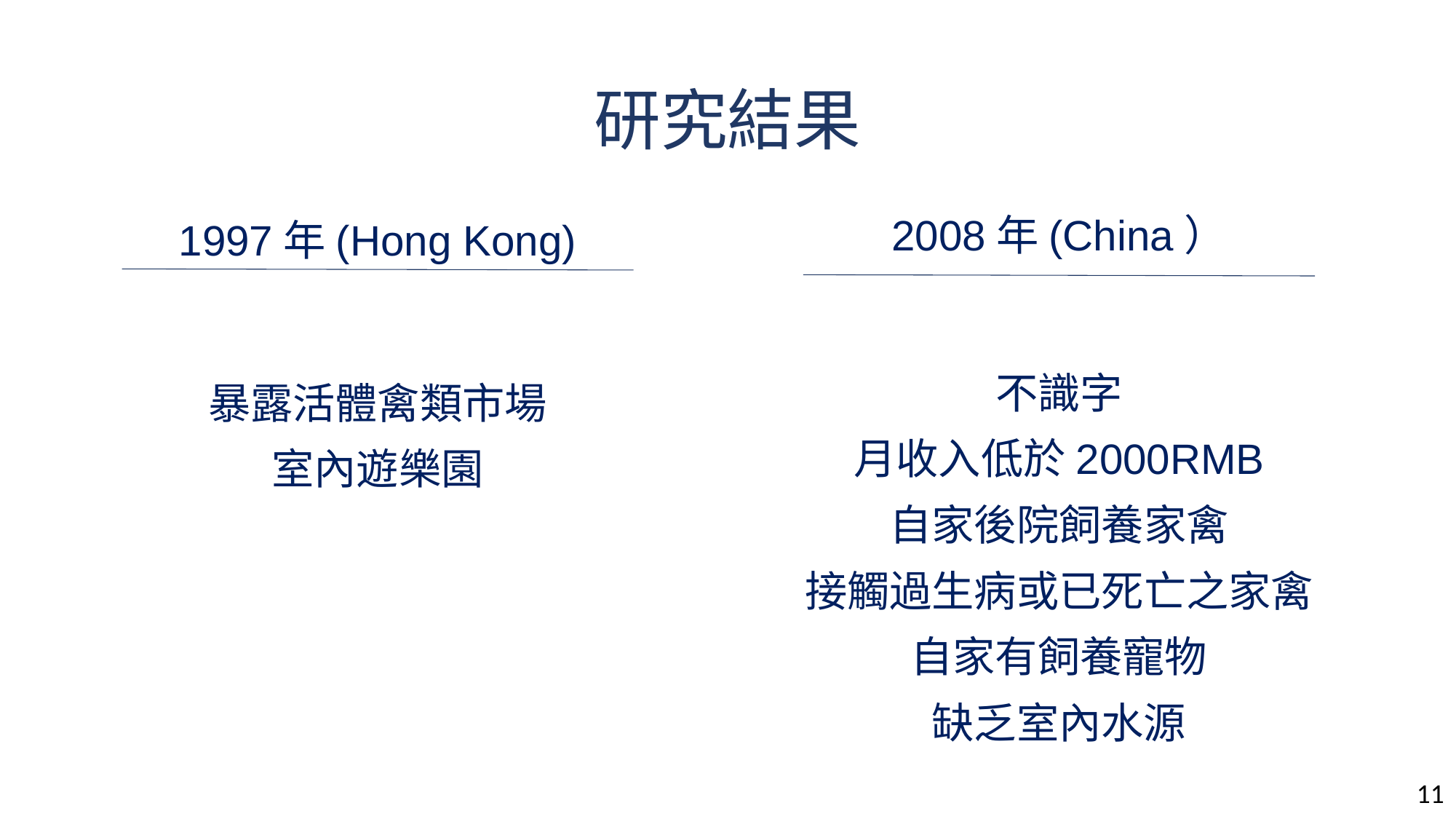

# 研究結果
1997年(Hong Kong)

暴露活體禽類市場
室內遊樂園

2008年(China）

不識字
月收入低於2000RMB
自家後院飼養家禽
接觸過生病或已死亡之家禽
自家有飼養寵物
缺乏室內水源

11